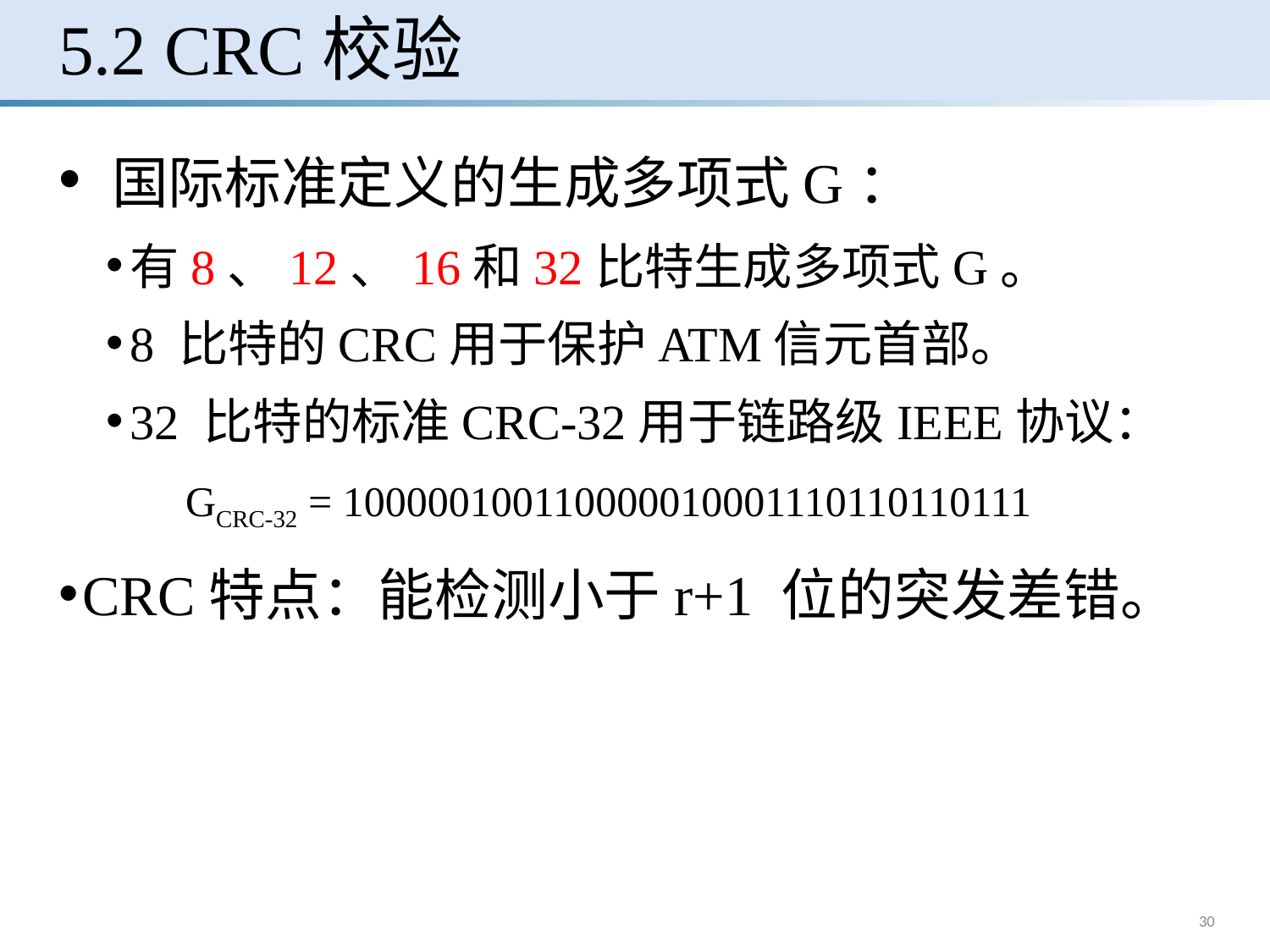

# 5.2 CRC校验
 国际标准定义的生成多项式G：
有8、12、16和32比特生成多项式G。
8 比特的CRC用于保护ATM信元首部。
32 比特的标准CRC-32用于链路级IEEE协议：
            GCRC-32 = 100000100110000010001110110110111
CRC特点：能检测小于r+1 位的突发差错。
30